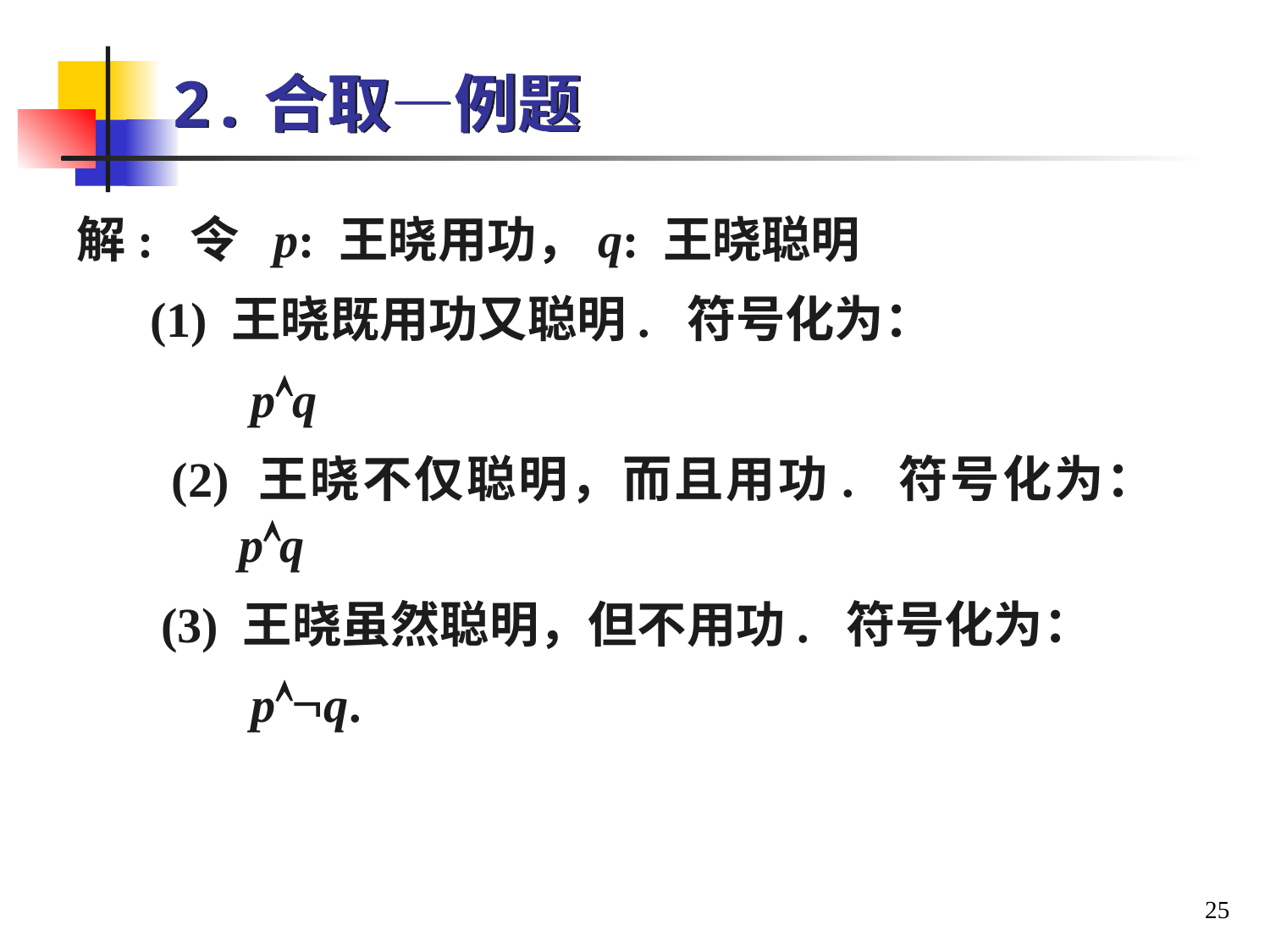

# 2.合取—例题
解:  令  p: 王晓用功，q: 王晓聪明
      (1) 王晓既用功又聪明.  符号化为：
		 p∧q
	    (2) 王晓不仅聪明，而且用功.  符号化为：		p∧q
	    (3) 王晓虽然聪明，但不用功.  符号化为：
		 p∧¬q.
25